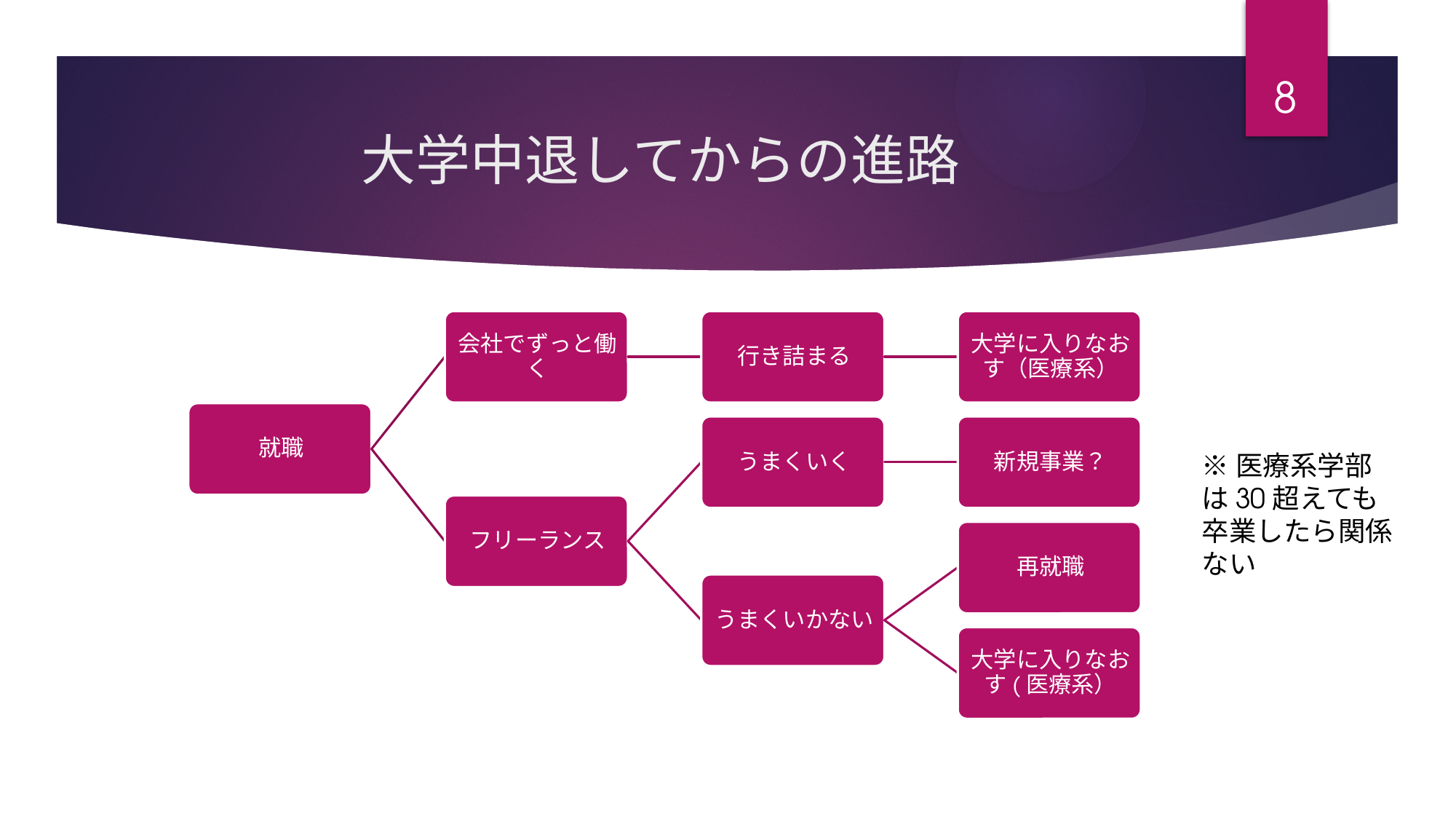

8
# 大学中退してからの進路
就職

会社でずっと働く

行き詰まる

大学に入りなおす（医療系）

フリーランス

うまくいく

新規事業？

うまくいかない

再就職

大学に入りなおす(医療系）
※医療系学部は30超えても卒業したら関係ない